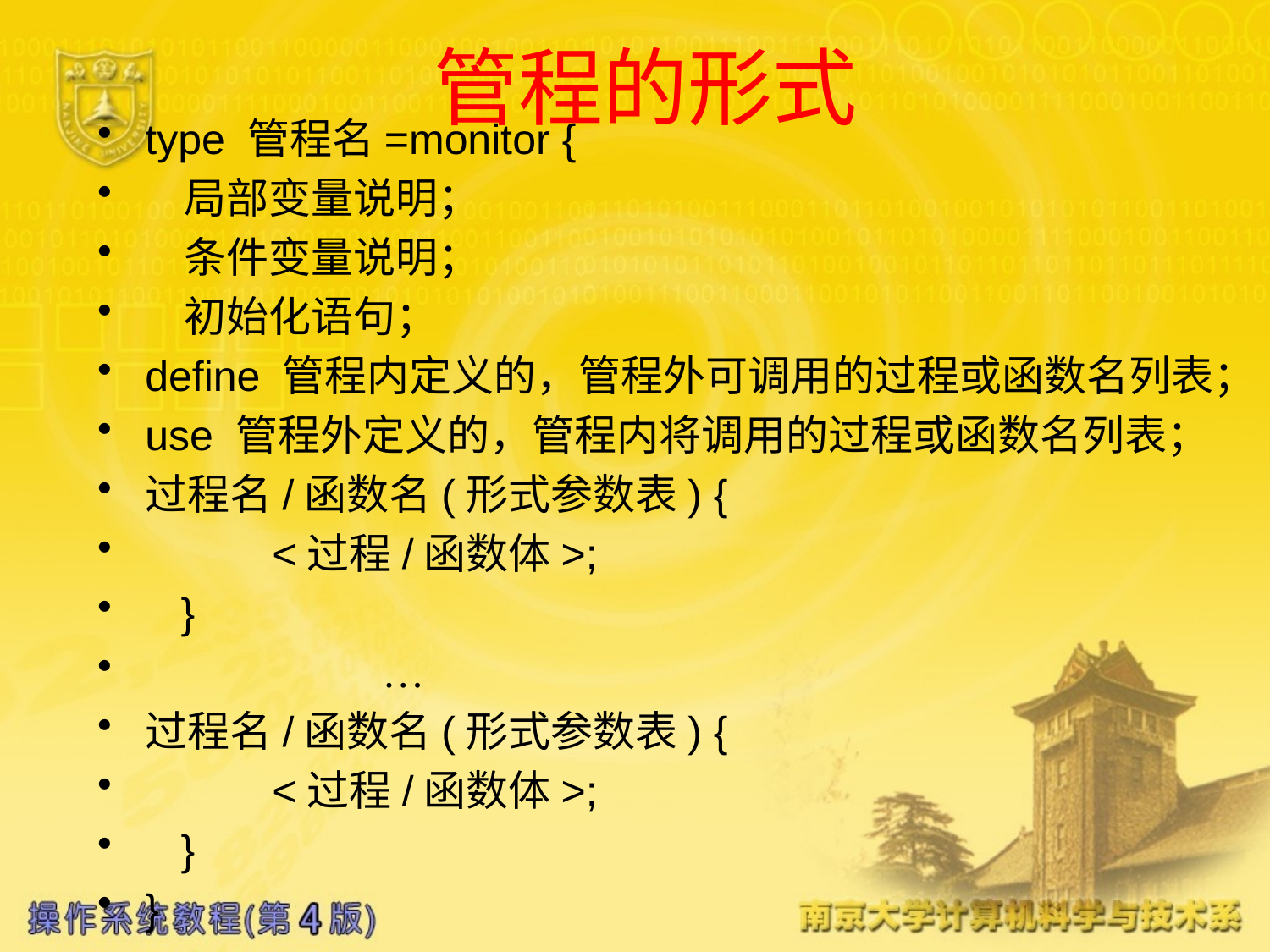

# 管程的形式
type 管程名=monitor {
   局部变量说明；
   条件变量说明；
   初始化语句；
define 管程内定义的，管程外可调用的过程或函数名列表；
use 管程外定义的，管程内将调用的过程或函数名列表；
过程名/函数名(形式参数表) {
	<过程/函数体>;
   }
                    …
过程名/函数名(形式参数表) {
	<过程/函数体>;
   }
}